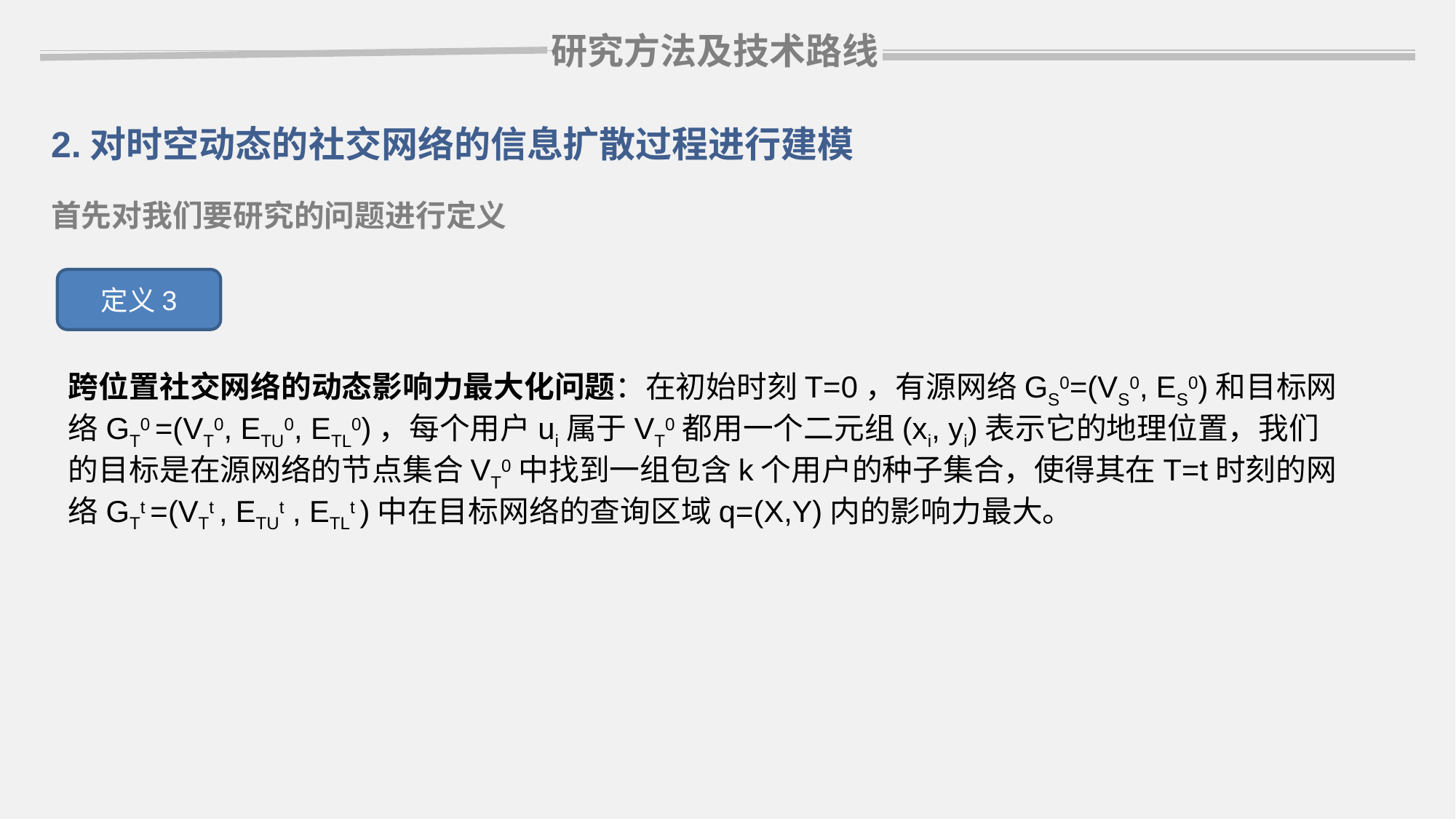

研究方法及技术路线
2.对时空动态的社交网络的信息扩散过程进行建模
首先对我们要研究的问题进行定义
定义3
跨位置社交网络的动态影响力最大化问题：在初始时刻T=0，有源网络GS0=(VS0, ES0)和目标网络GT0 =(VT0, ETU0, ETL0)，每个用户ui属于VT0都用一个二元组(xi, yi)表示它的地理位置，我们的目标是在源网络的节点集合VT0中找到一组包含k个用户的种子集合，使得其在T=t时刻的网络GTt =(VTt , ETUt , ETLt )中在目标网络的查询区域q=(X,Y)内的影响力最大。